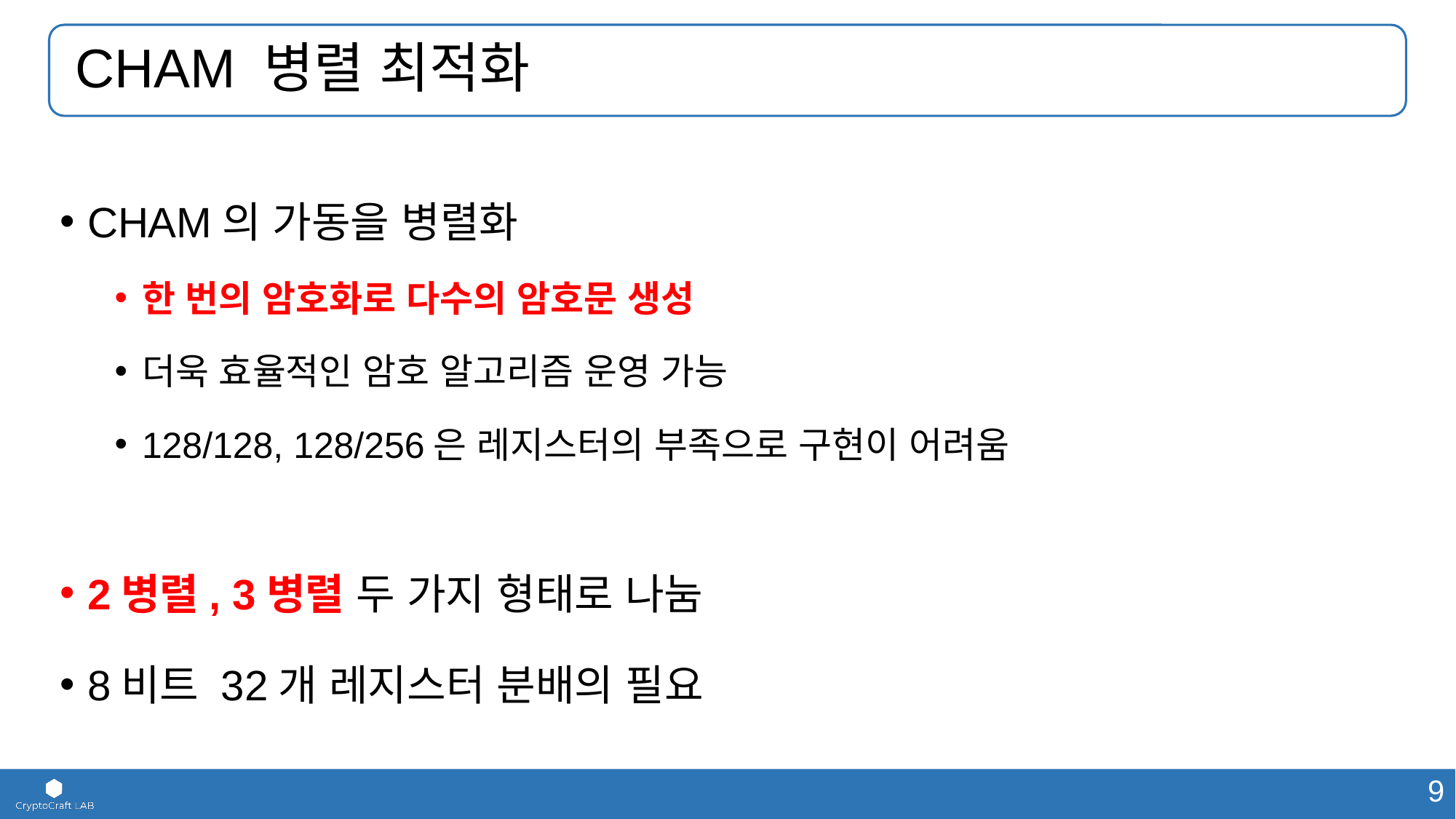

# CHAM 병렬 최적화
CHAM의 가동을 병렬화
한 번의 암호화로 다수의 암호문 생성
더욱 효율적인 암호 알고리즘 운영 가능
128/128, 128/256은 레지스터의 부족으로 구현이 어려움

2병렬, 3병렬 두 가지 형태로 나눔
8비트 32개 레지스터 분배의 필요